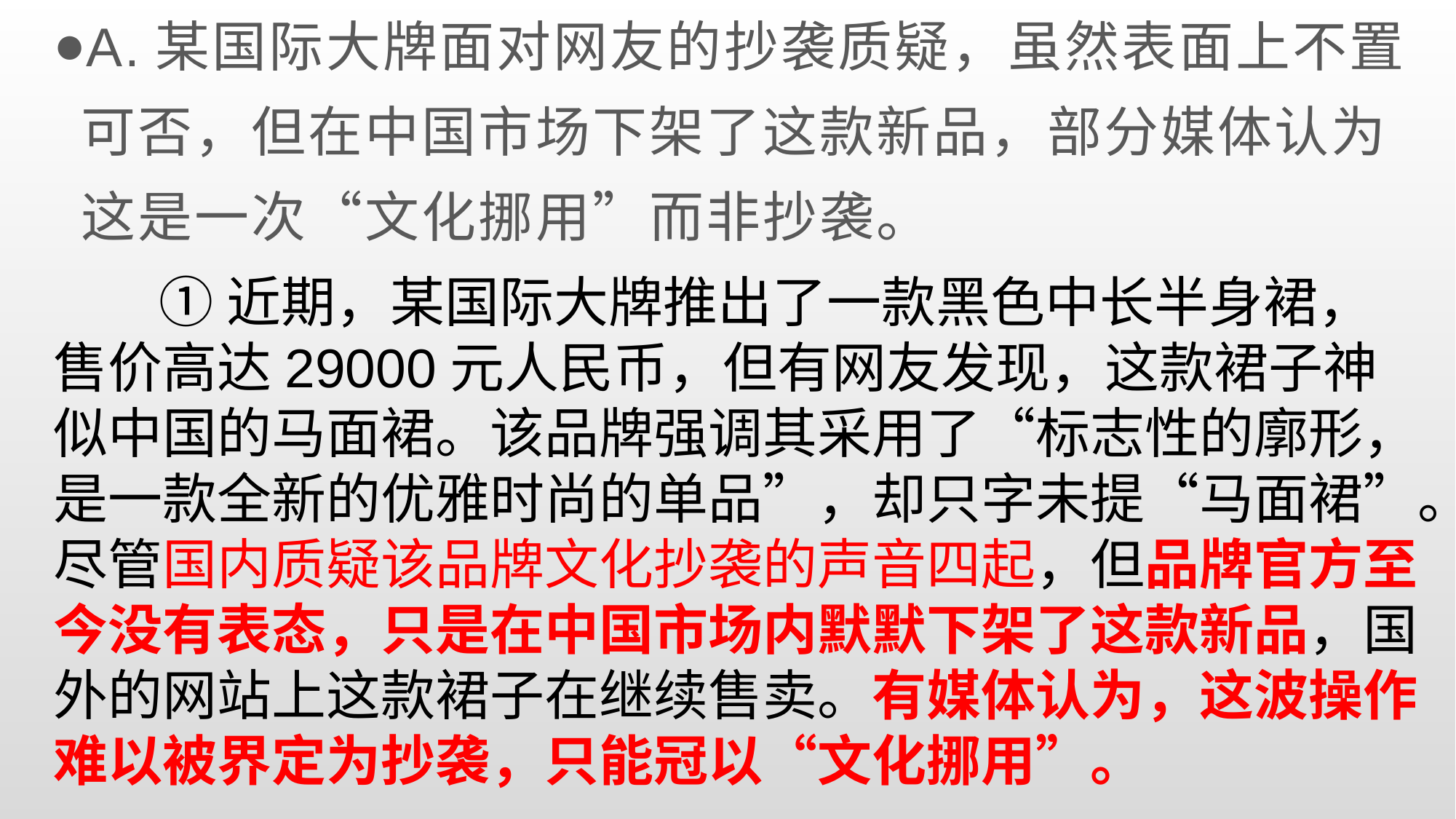

A.某国际大牌面对网友的抄袭质疑，虽然表面上不置可否，但在中国市场下架了这款新品，部分媒体认为这是一次“文化挪用”而非抄袭。

      ①近期，某国际大牌推出了一款黑色中长半身裙，售价高达29000元人民币，但有网友发现，这款裙子神似中国的马面裙。该品牌强调其采用了“标志性的廓形，是一款全新的优雅时尚的单品”，却只字未提“马面裙”。尽管国内质疑该品牌文化抄袭的声音四起，但品牌官方至今没有表态，只是在中国市场内默默下架了这款新品，国外的网站上这款裙子在继续售卖。有媒体认为，这波操作难以被界定为抄袭，只能冠以“文化挪用”。